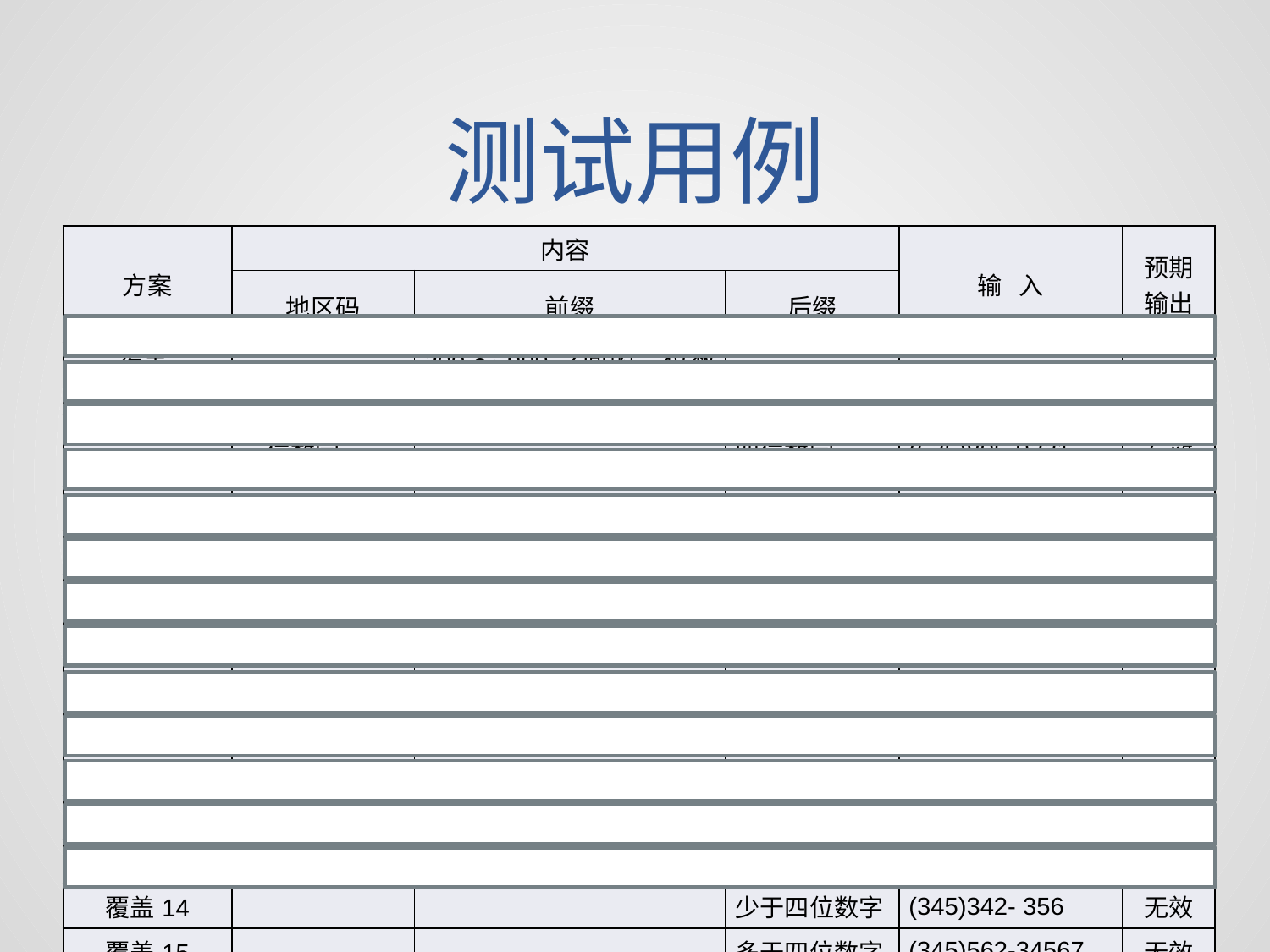

# 测试用例
| 方案 | 内容 |  |  | 输 入 | 预期 输出 |
| --- | --- | --- | --- | --- | --- |
|  | 地区码 | 前缀 | 后缀 |  |  |
| 覆盖1、3、4 | 空白 | 200～999之间的三位数字 | 四位数字 | ( )276-2345 | 有效 |
| 覆盖2、3、4 | 三位数字 | 200～999之间的三位数字 | 四位数字 | (635)805-9321 | 有效 |
| 覆盖5 | 有非数字字符 |  |  | (20A)723-4567 | 无效 |
| 覆盖6 | 少于三位数字 |  |  | (33 )234-5678 | 无效 |
| 覆盖7 | 多于三位数字 |  |  | (5555)345-6789 | 无效 |
| 覆盖8 |  | 有非数字字符 |  | (345)5A2-3456 | 无效 |
| 覆盖9 |  | 起始位为‘0’ |  | (345)012-3456 | 无效 |
| 覆盖10 |  | 起始位为‘1’ |  | (345)132-3456 | 无效 |
| 覆盖11 |  | 少于三位数字 |  | (345) 92-3456 | 无效 |
| 覆盖12 |  | 多于三位数字 |  | (345)4562-3456 | 无效 |
| 覆盖13 |  |  | 有非数字字符 | (345)342-3A56 | 无效 |
| 覆盖14 |  |  | 少于四位数字 | (345)342- 356 | 无效 |
| 覆盖15 |  |  | 多于四位数字 | (345)562-34567 | 无效 |